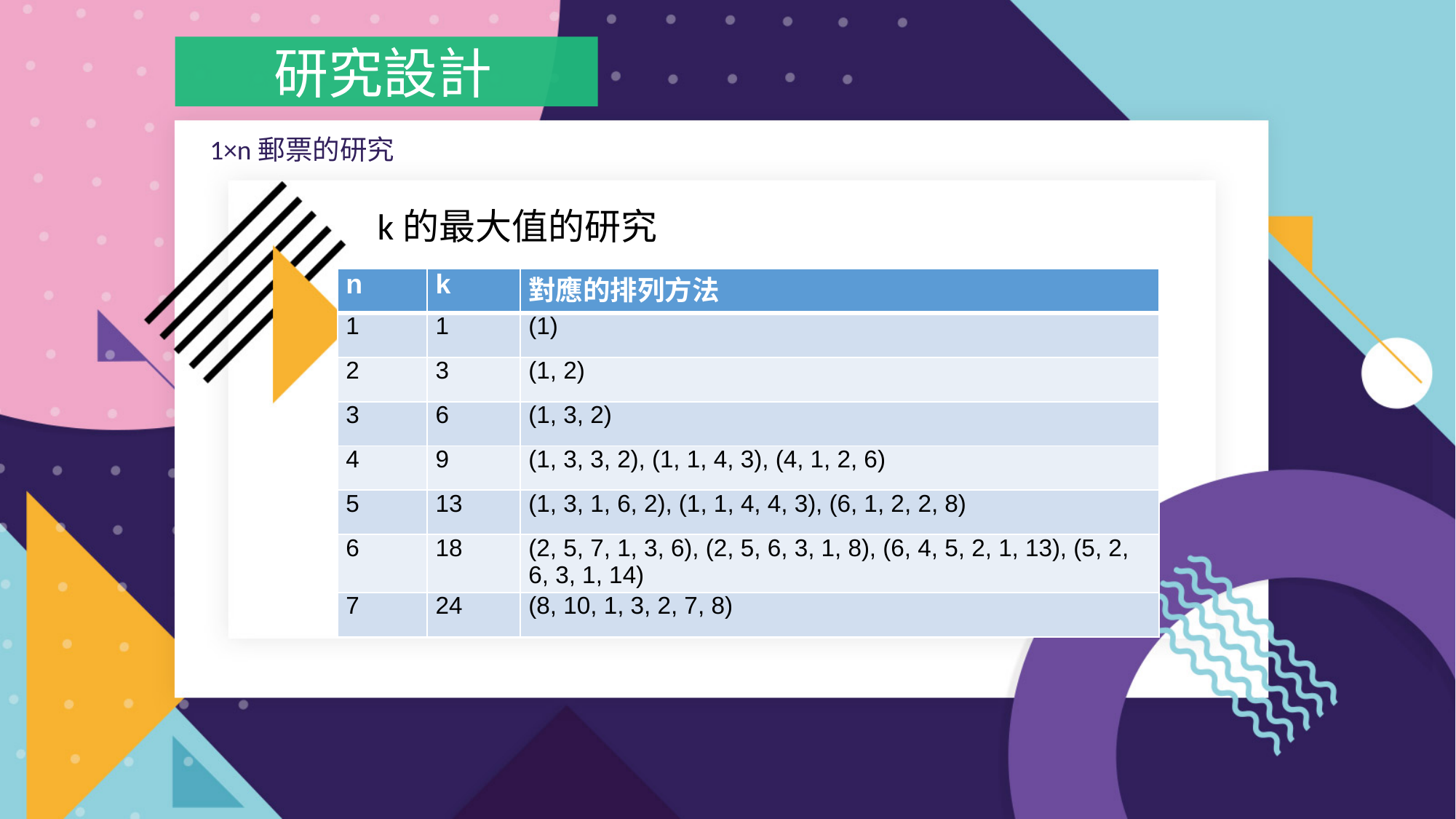

研究設計

1×n郵票的研究
k的最大值的研究
| n | k | 對應的排列方法 |
| --- | --- | --- |
| 1 | 1 | (1) |
| 2 | 3 | (1, 2) |
| 3 | 6 | (1, 3, 2) |
| 4 | 9 | (1, 3, 3, 2), (1, 1, 4, 3), (4, 1, 2, 6) |
| 5 | 13 | (1, 3, 1, 6, 2), (1, 1, 4, 4, 3), (6, 1, 2, 2, 8) |
| 6 | 18 | (2, 5, 7, 1, 3, 6), (2, 5, 6, 3, 1, 8), (6, 4, 5, 2, 1, 13), (5, 2, 6, 3, 1, 14) |
| 7 | 24 | (8, 10, 1, 3, 2, 7, 8) |